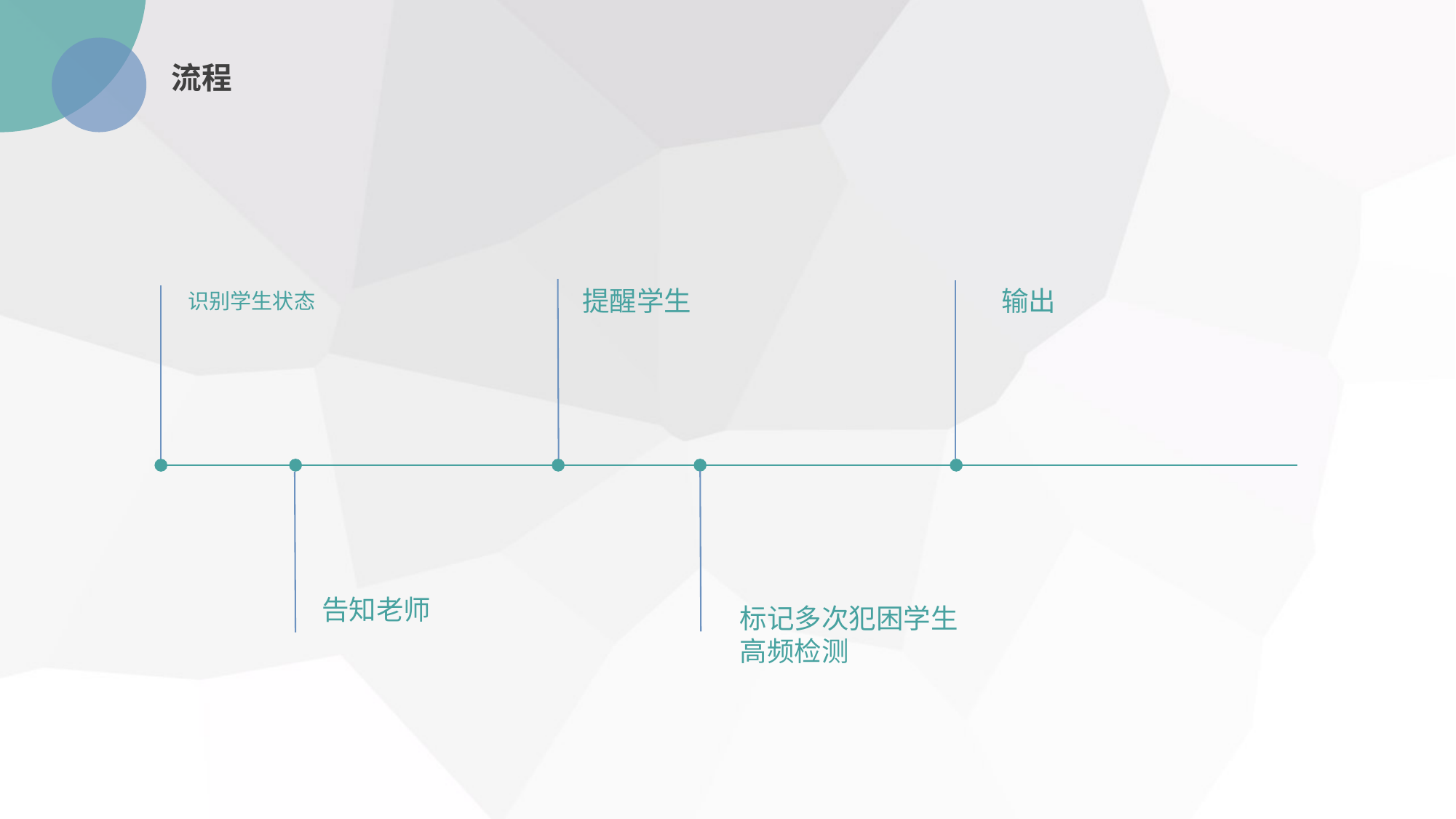

流程
提醒学生
输出
识别学生状态

告知老师
标记多次犯困学生
高频检测